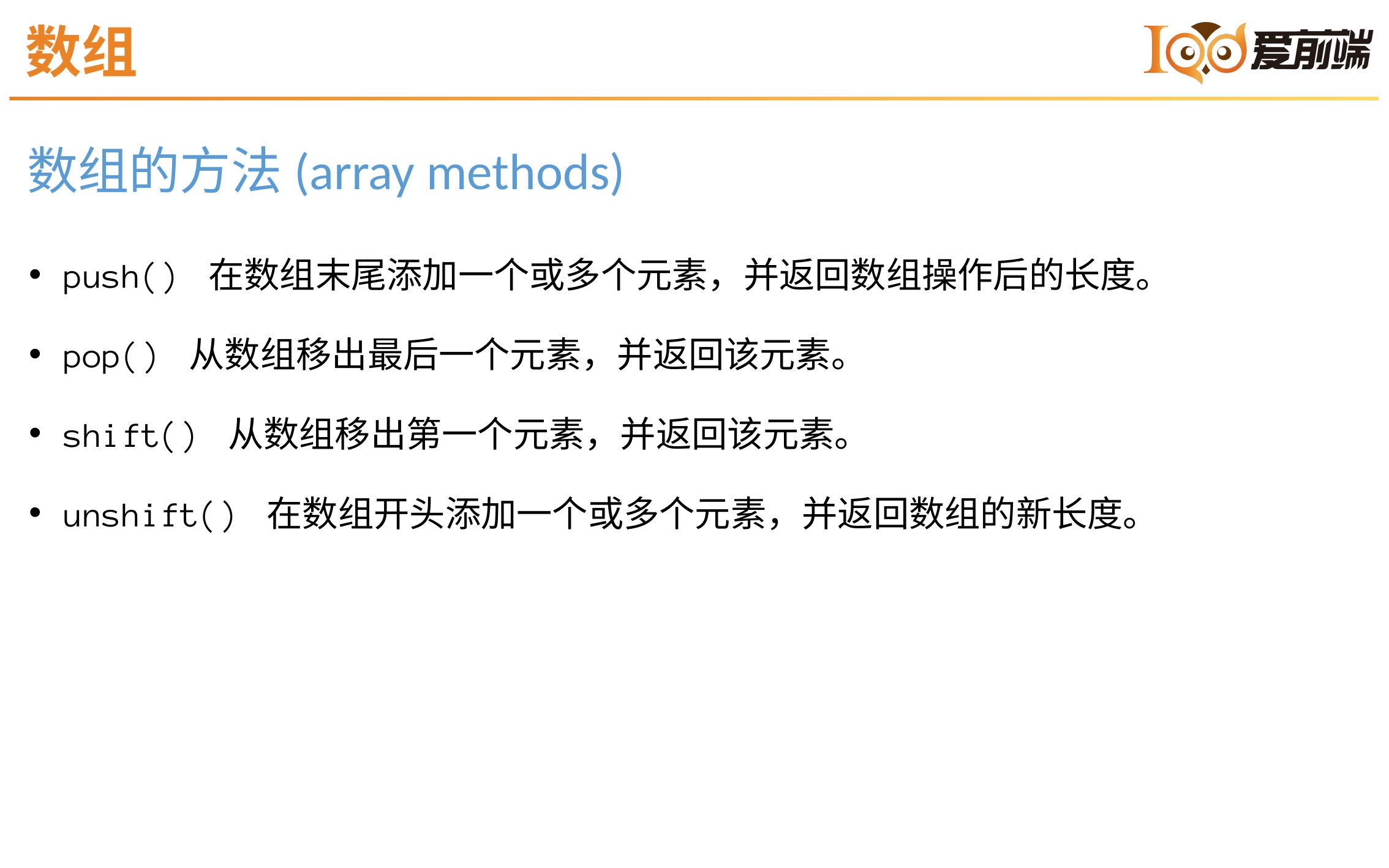

数组

数组的方法(array methods)
push() 在数组末尾添加一个或多个元素，并返回数组操作后的长度。
pop() 从数组移出最后一个元素，并返回该元素。
shift() 从数组移出第一个元素，并返回该元素。
unshift() 在数组开头添加一个或多个元素，并返回数组的新长度。